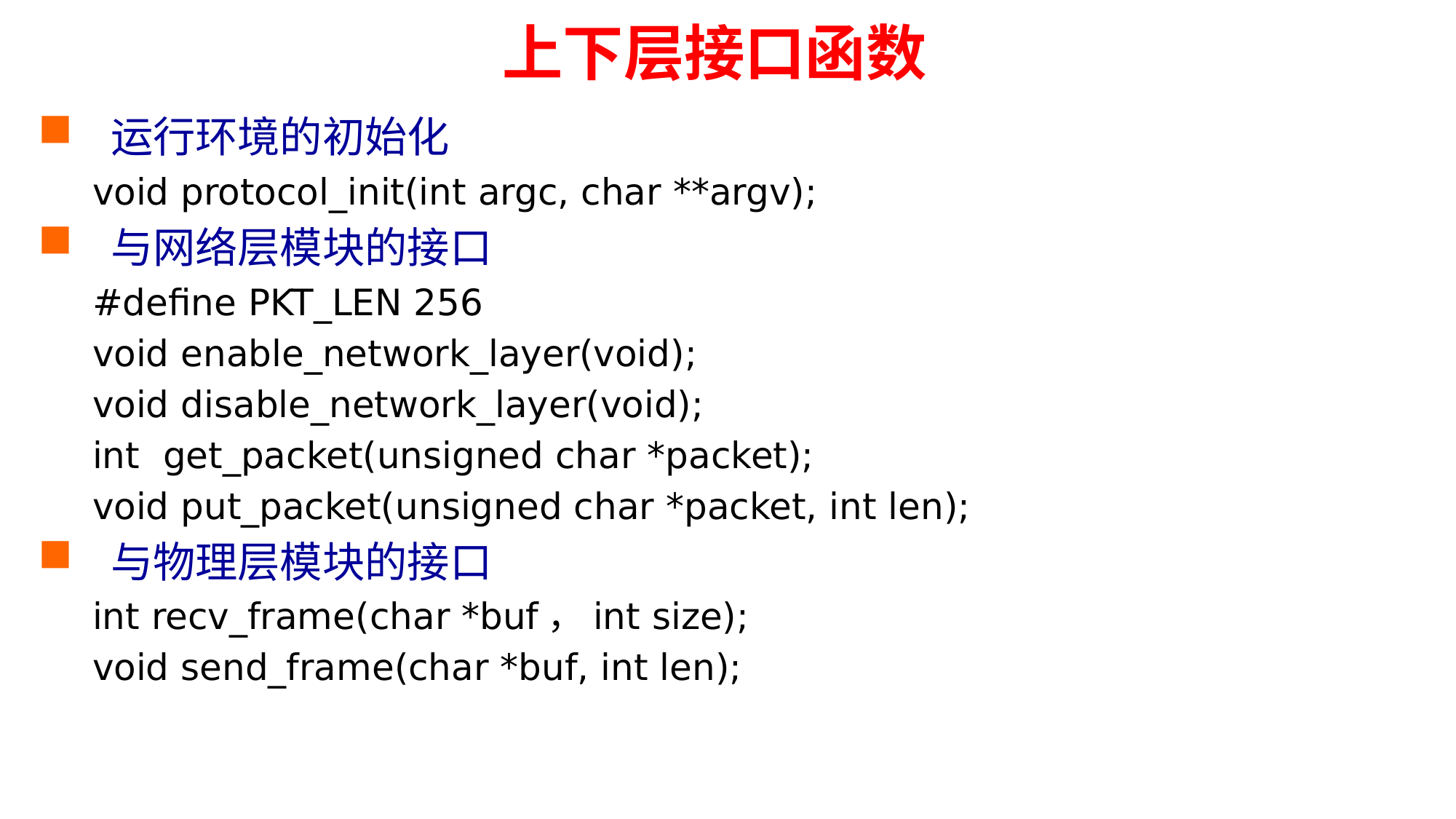

# 上下层接口函数
运行环境的初始化
void protocol_init(int argc, char **argv);
与网络层模块的接口
#define PKT_LEN 256
void enable_network_layer(void);
void disable_network_layer(void);
int  get_packet(unsigned char *packet);
void put_packet(unsigned char *packet, int len);
与物理层模块的接口
int recv_frame(char *buf，int size);
void send_frame(char *buf, int len);